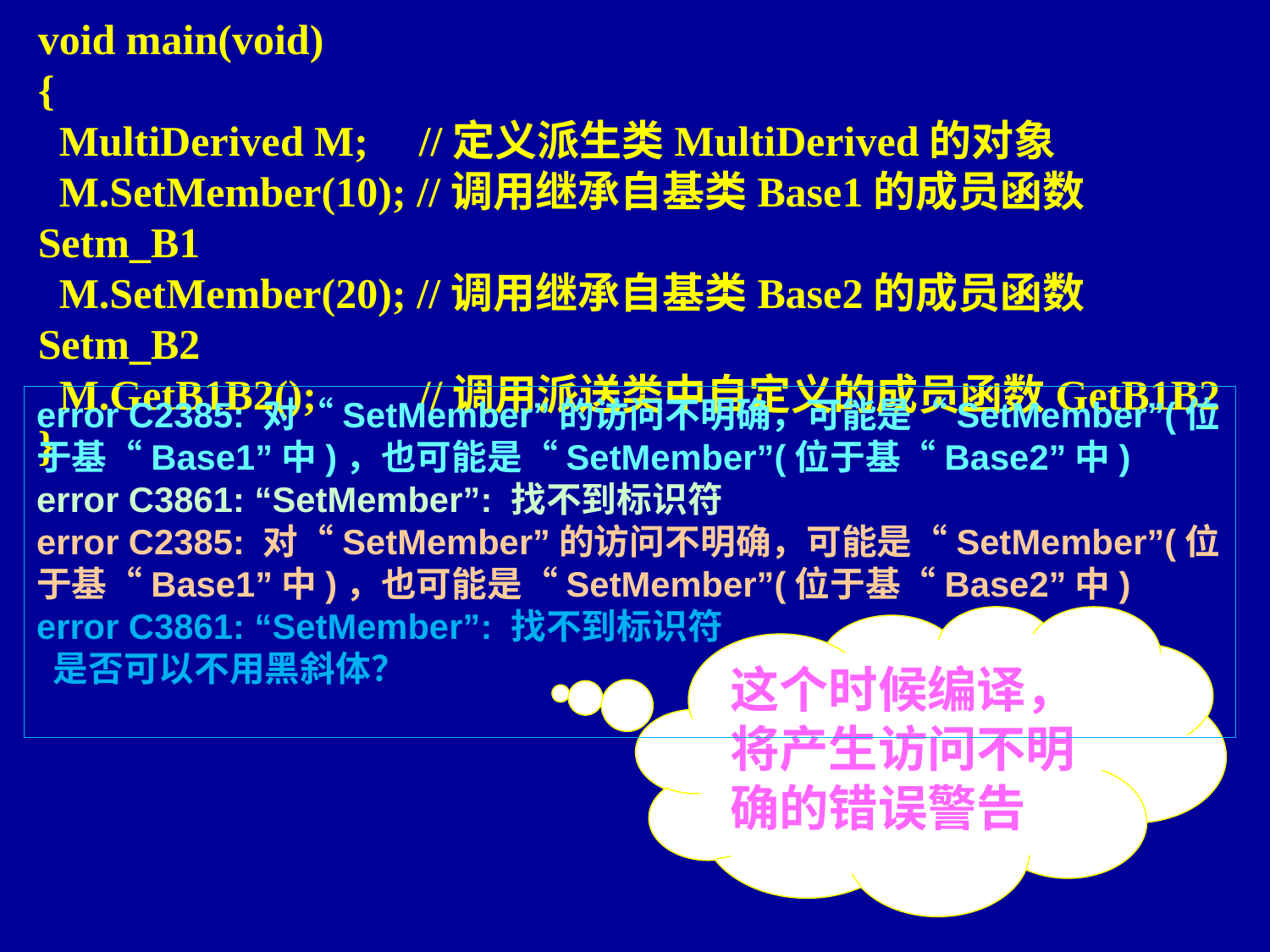

void main(void)
{
  MultiDerived M; 	//定义派生类MultiDerived的对象
  M.SetMember(10); //调用继承自基类Base1的成员函数Setm_B1
  M.SetMember(20); //调用继承自基类Base2的成员函数Setm_B2
  M.GetB1B2();	//调用派送类中自定义的成员函数GetB1B2
}
error C2385: 对“SetMember”的访问不明确，可能是“SetMember”(位于基“Base1”中)，也可能是“SetMember”(位于基“Base2”中)
error C3861: “SetMember”: 找不到标识符
error C2385: 对“SetMember”的访问不明确，可能是“SetMember”(位于基“Base1”中)，也可能是“SetMember”(位于基“Base2”中)
error C3861: “SetMember”: 找不到标识符
 是否可以不用黑斜体？

这个时候编译，将产生访问不明确的错误警告